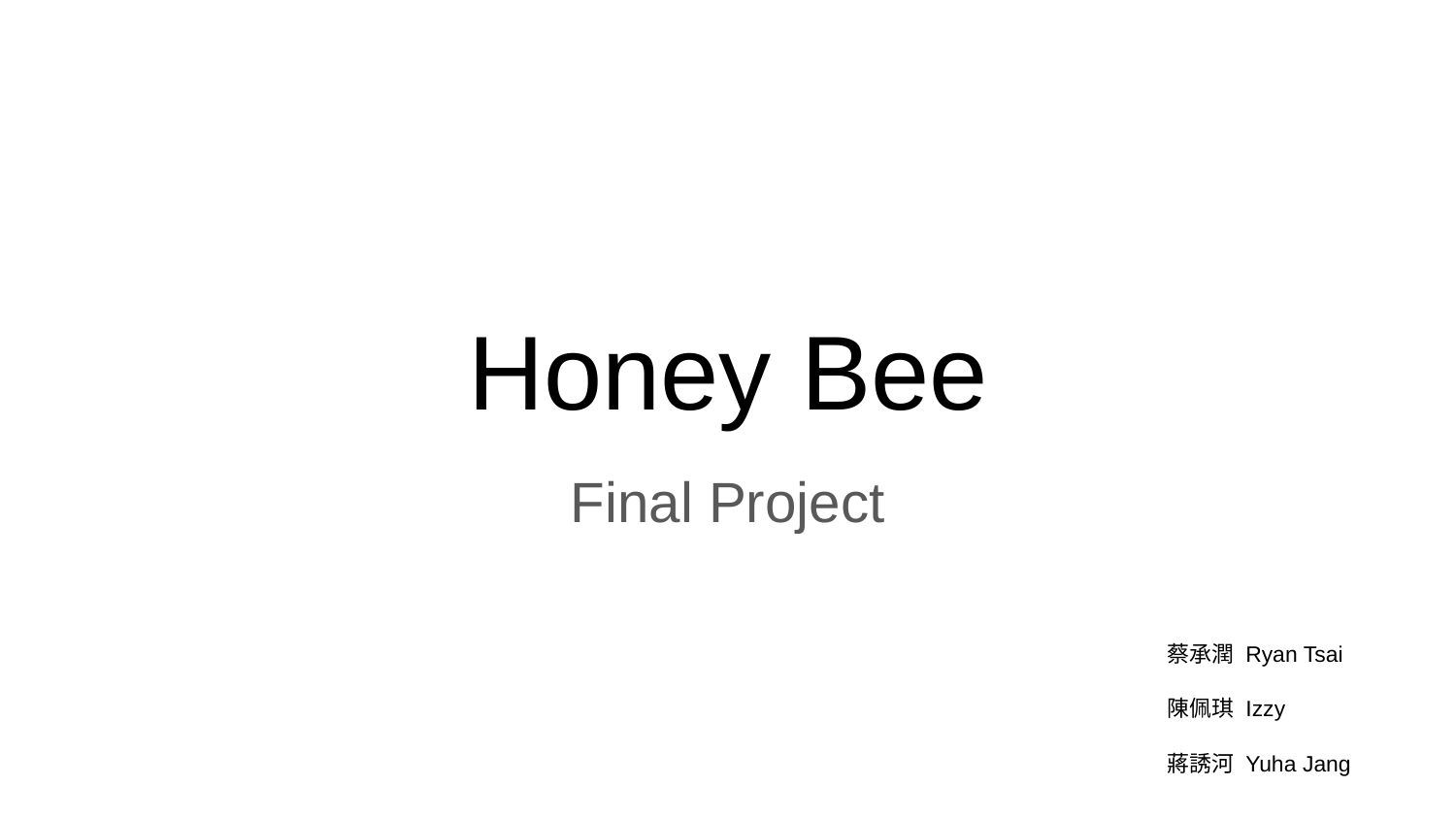

# Honey Bee
Final Project
蔡承潤 Ryan Tsai
陳佩琪 Izzy
蔣誘河 Yuha Jang